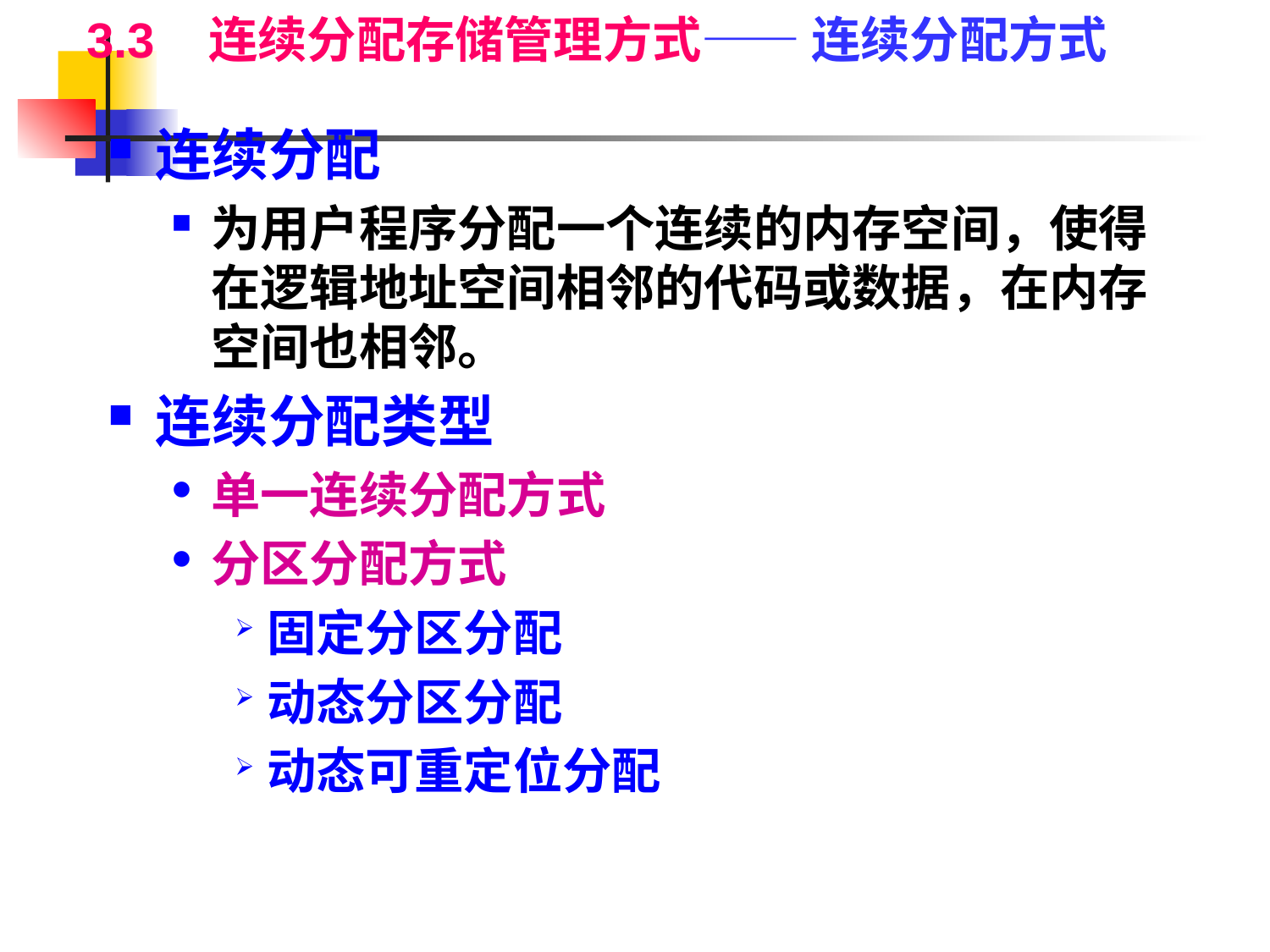

3.3   连续分配存储管理方式—— 连续分配方式
连续分配
为用户程序分配一个连续的内存空间，使得在逻辑地址空间相邻的代码或数据，在内存空间也相邻。
连续分配类型
单一连续分配方式
分区分配方式
固定分区分配
动态分区分配
动态可重定位分配